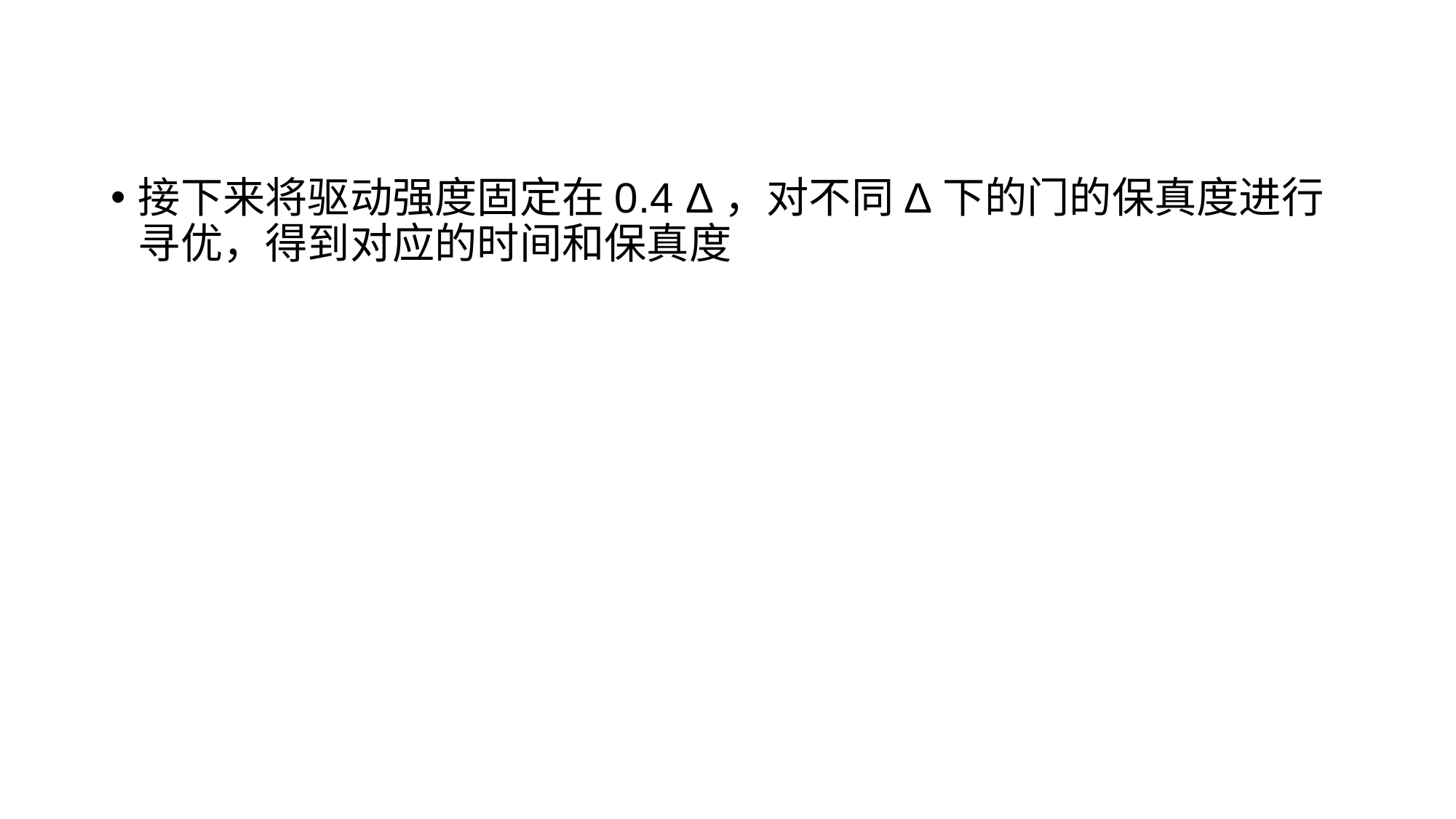

#
接下来将驱动强度固定在0.4 Δ，对不同Δ下的门的保真度进行寻优，得到对应的时间和保真度